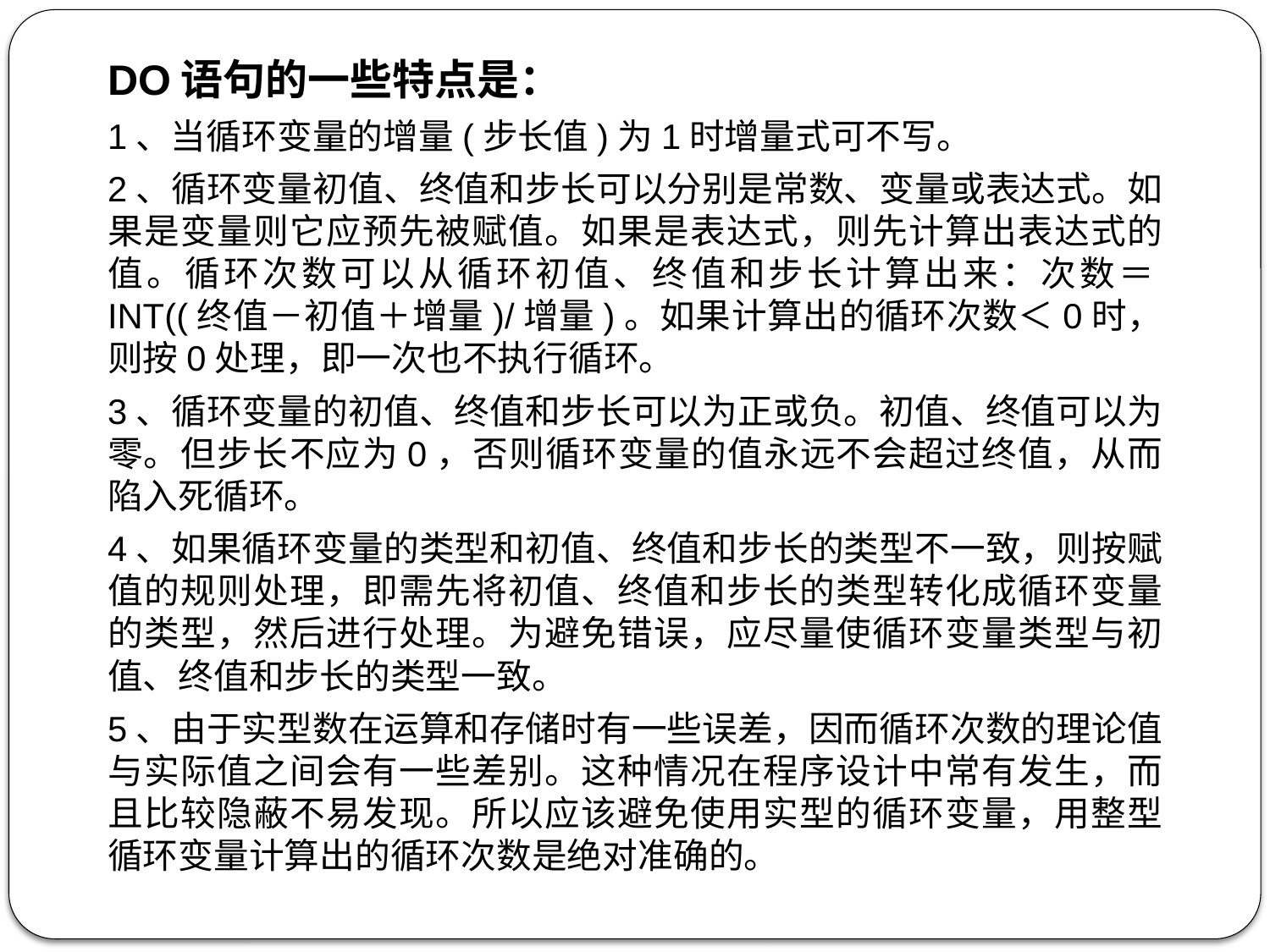

DO语句的一些特点是：
1、当循环变量的增量(步长值)为1时增量式可不写。
2、循环变量初值、终值和步长可以分别是常数、变量或表达式。如果是变量则它应预先被赋值。如果是表达式，则先计算出表达式的值。循环次数可以从循环初值、终值和步长计算出来：次数＝INT((终值－初值＋增量)/增量)。如果计算出的循环次数＜0时，则按0处理，即一次也不执行循环。
3、循环变量的初值、终值和步长可以为正或负。初值、终值可以为零。但步长不应为0，否则循环变量的值永远不会超过终值，从而陷入死循环。
4、如果循环变量的类型和初值、终值和步长的类型不一致，则按赋值的规则处理，即需先将初值、终值和步长的类型转化成循环变量的类型，然后进行处理。为避免错误，应尽量使循环变量类型与初值、终值和步长的类型一致。
5、由于实型数在运算和存储时有一些误差，因而循环次数的理论值与实际值之间会有一些差别。这种情况在程序设计中常有发生，而且比较隐蔽不易发现。所以应该避免使用实型的循环变量，用整型循环变量计算出的循环次数是绝对准确的。